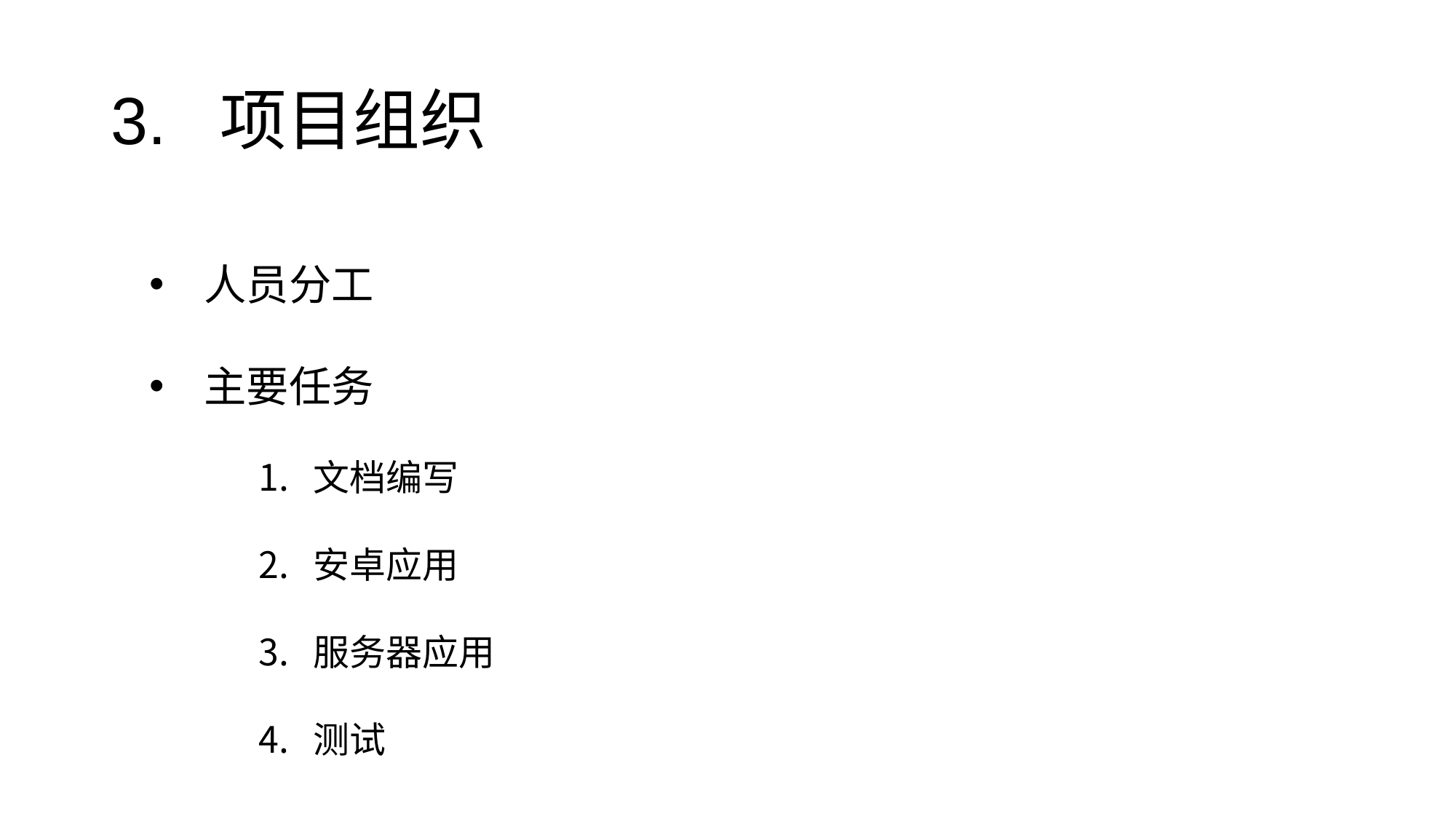

# 3.	项目组织
人员分工
主要任务
文档编写
安卓应用
服务器应用
测试